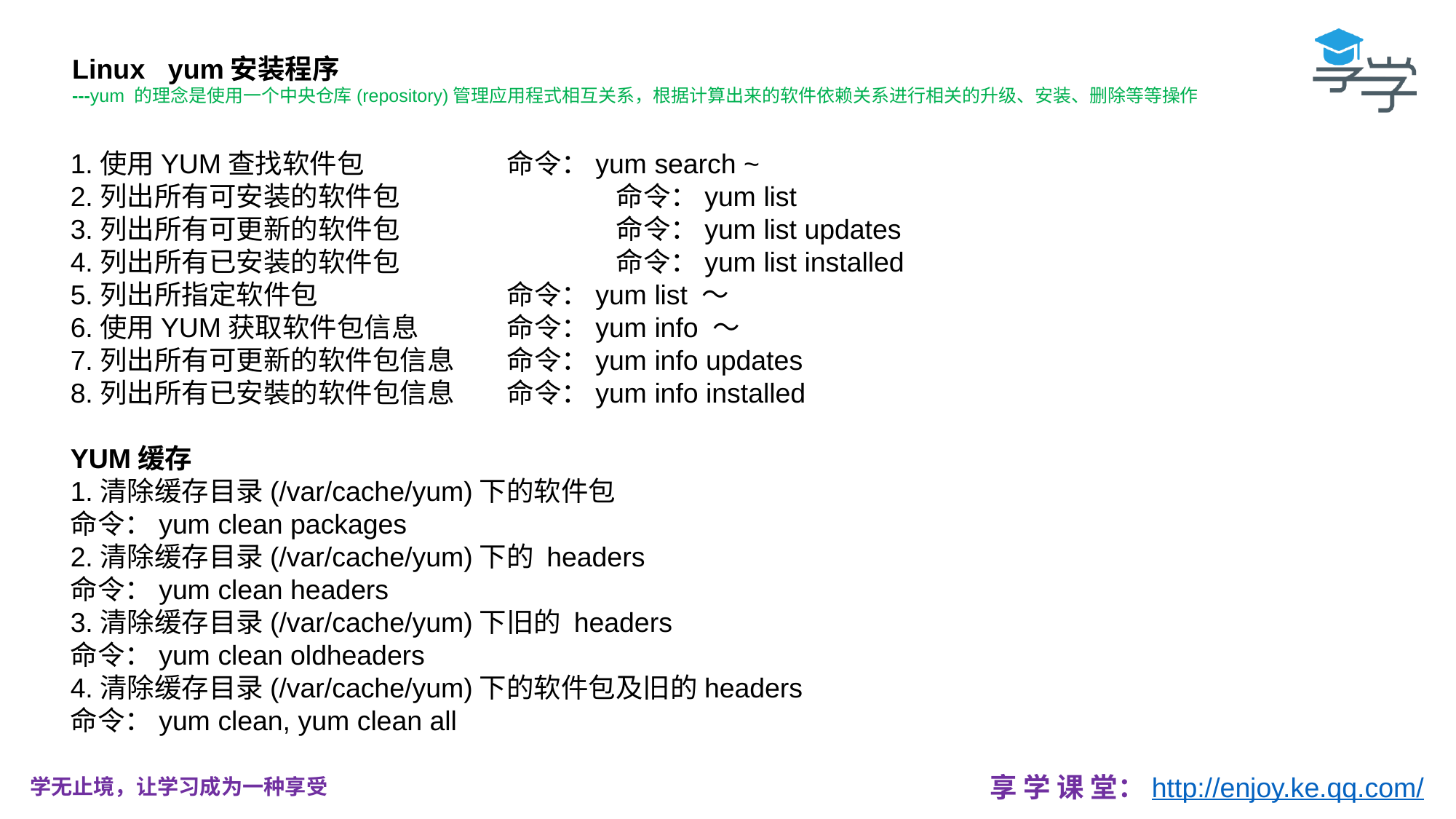

Linux   yum安装程序
---yum 的理念是使用一个中央仓库(repository)管理应用程式相互关系，根据计算出来的软件依赖关系进行相关的升级、安装、删除等等操作
1.使用YUM查找软件包            	命令：yum search ~
2.列出所有可安装的软件包		命令：yum list
3.列出所有可更新的软件包		命令：yum list updates
4.列出所有已安装的软件包		命令：yum list installed
5.列出所指定软件包		命令：yum list ～
6.使用YUM获取软件包信息	命令：yum info ～
7.列出所有可更新的软件包信息	命令：yum info updates
8.列出所有已安裝的软件包信息	命令：yum info installed

YUM缓存
1.清除缓存目录(/var/cache/yum)下的软件包
命令：yum clean packages
2.清除缓存目录(/var/cache/yum)下的 headers
命令：yum clean headers
3.清除缓存目录(/var/cache/yum)下旧的 headers
命令：yum clean oldheaders
4.清除缓存目录(/var/cache/yum)下的软件包及旧的headers
命令：yum clean, yum clean all